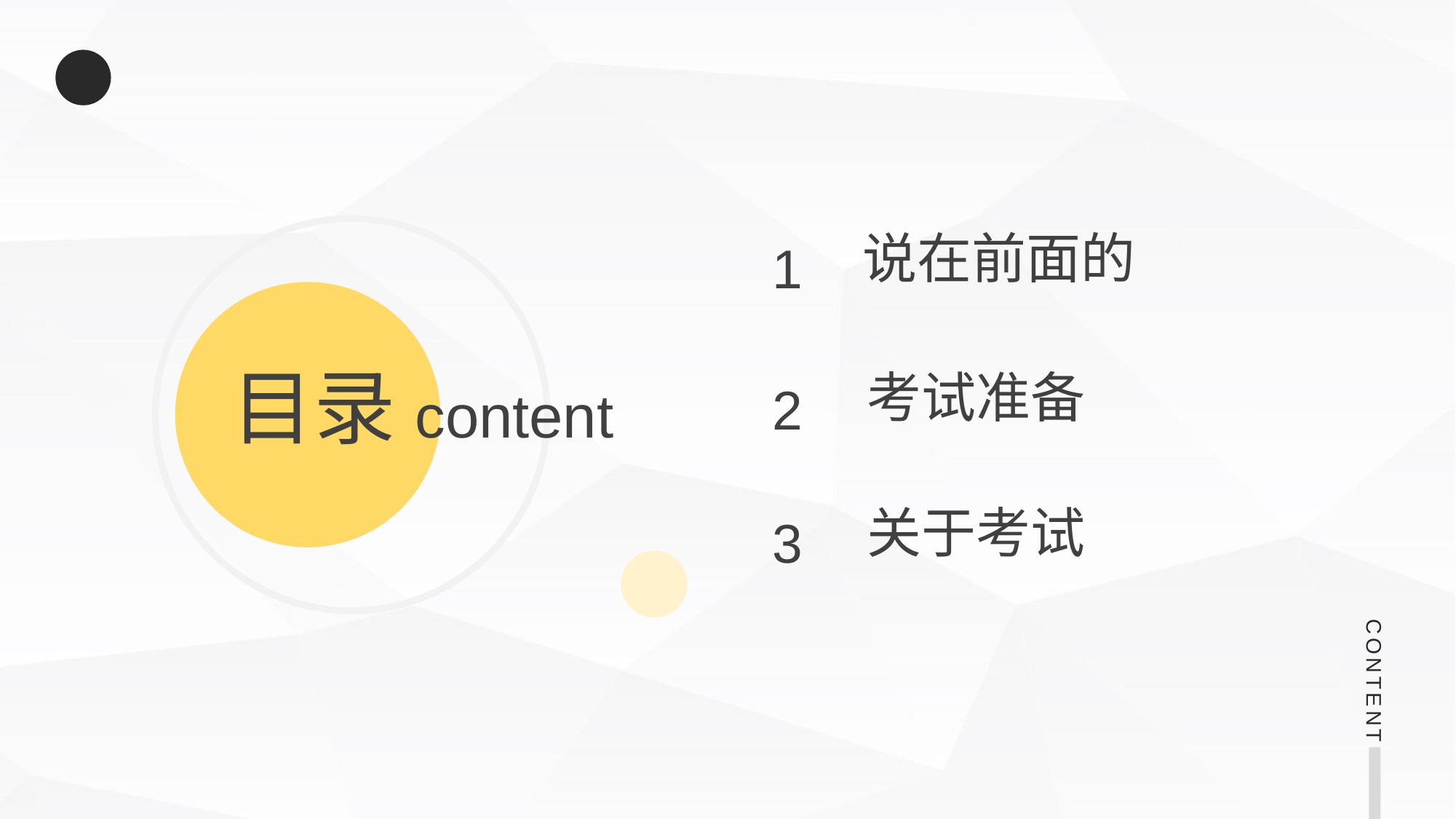

说在前面的
1

目录content
考试准备
2
关于考试
3

CONTENT